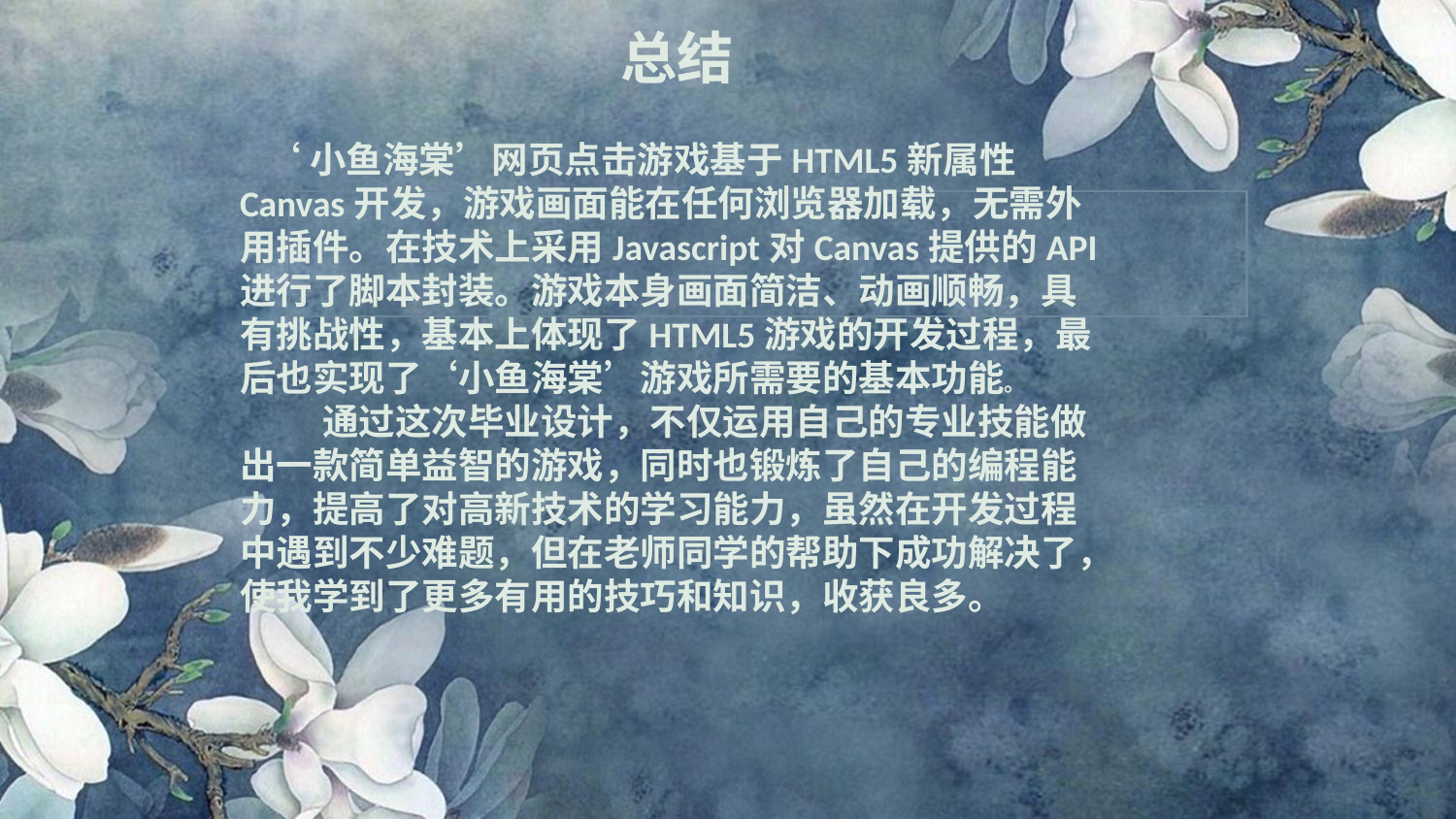

总结
   ‘小鱼海棠’网页点击游戏基于HTML5新属性Canvas开发，游戏画面能在任何浏览器加载，无需外用插件。在技术上采用Javascript对Canvas提供的API进行了脚本封装。游戏本身画面简洁、动画顺畅，具有挑战性，基本上体现了HTML5游戏的开发过程，最后也实现了‘小鱼海棠’游戏所需要的基本功能。
         通过这次毕业设计，不仅运用自己的专业技能做出一款简单益智的游戏，同时也锻炼了自己的编程能力，提高了对高新技术的学习能力，虽然在开发过程中遇到不少难题，但在老师同学的帮助下成功解决了，使我学到了更多有用的技巧和知识，收获良多。